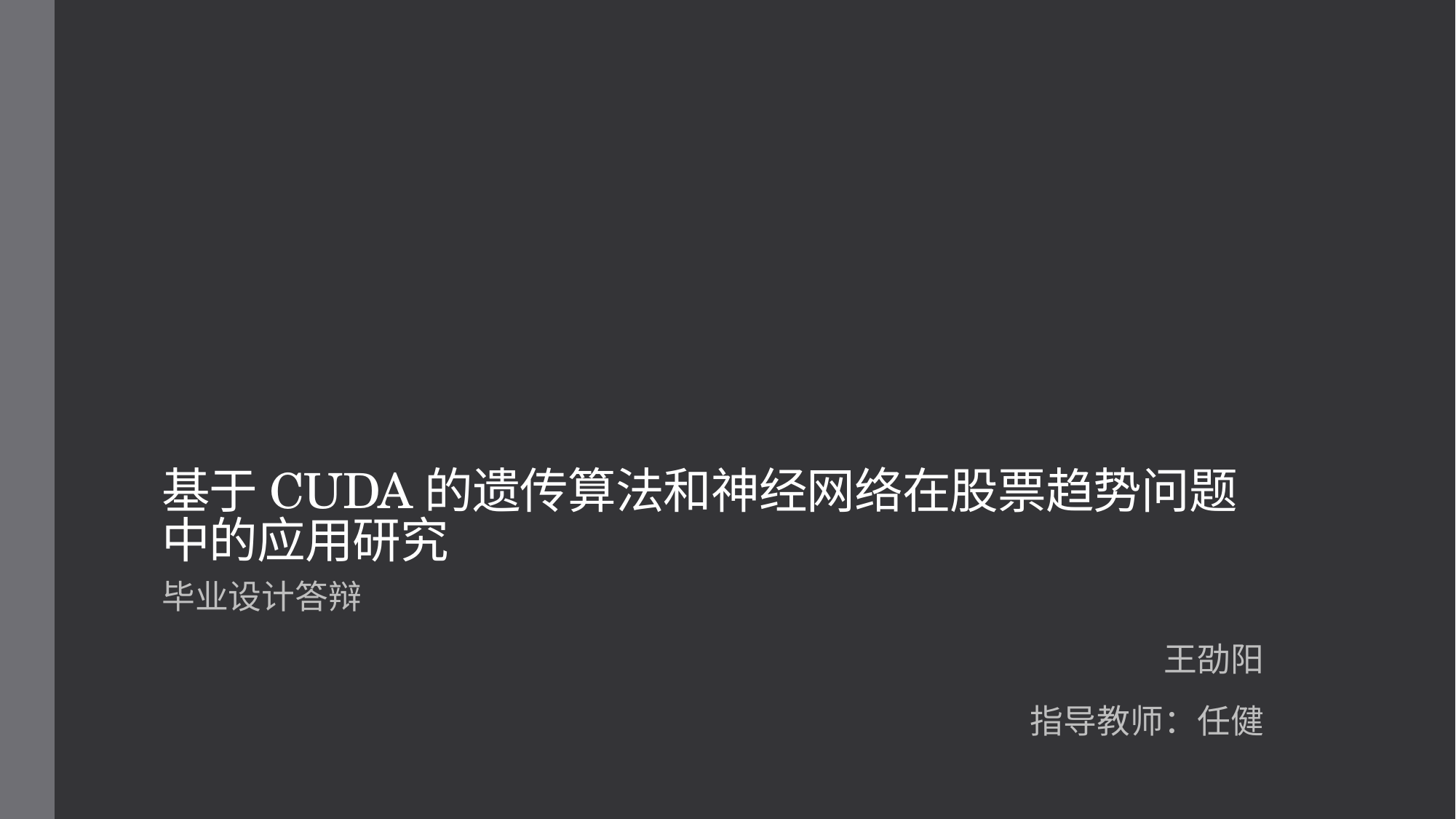

# 基于CUDA的遗传算法和神经网络在股票趋势问题中的应用研究
毕业设计答辩
王劭阳
指导教师：任健